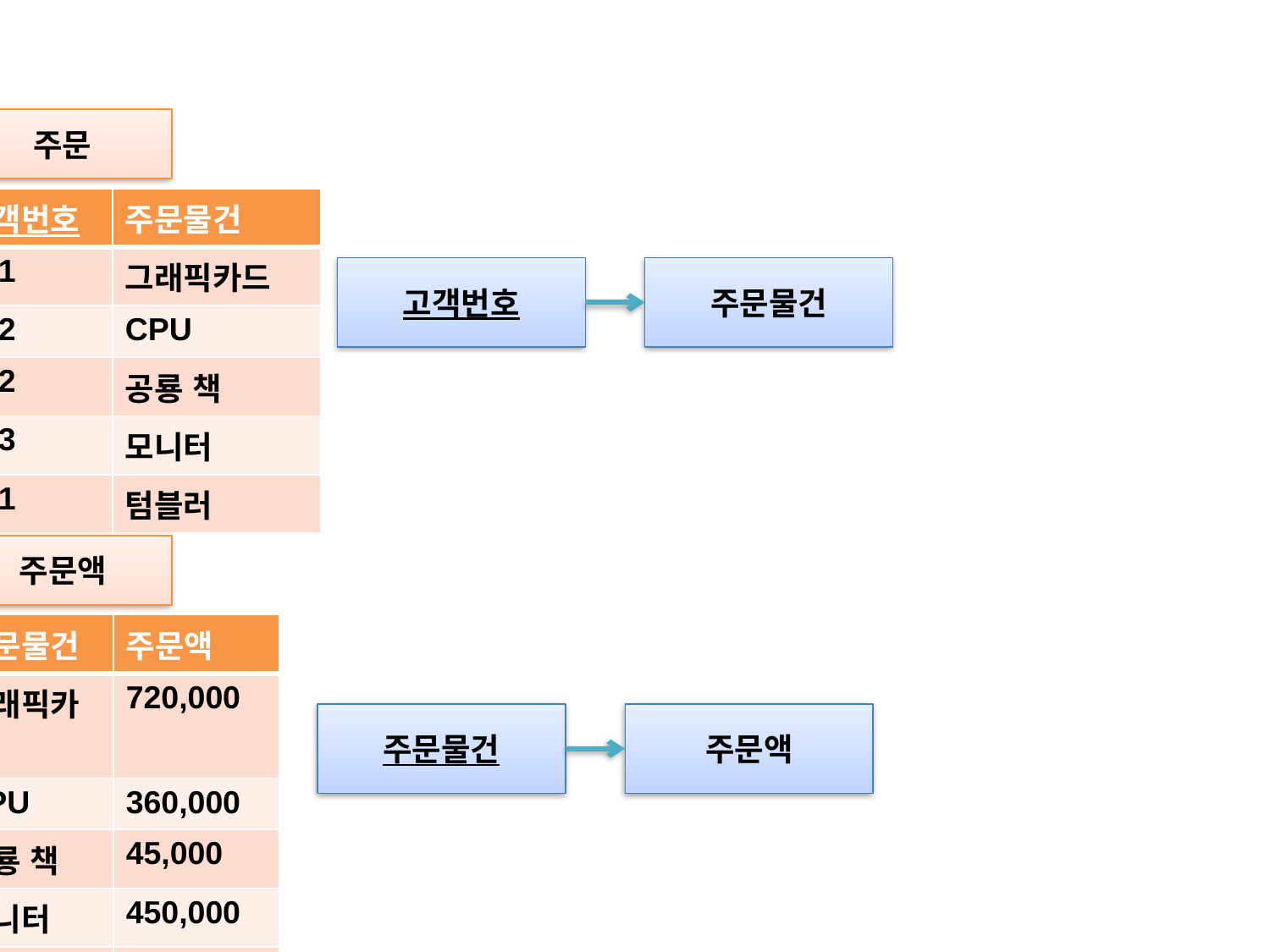

주문
| 고객번호 | 주문물건 |
| --- | --- |
| 101 | 그래픽카드 |
| 102 | CPU |
| 202 | 공룡 책 |
| 203 | 모니터 |
| 301 | 텀블러 |
고객번호
주문물건
주문액
| 주문물건 | 주문액 |
| --- | --- |
| 그래픽카드 | 720,000 |
| CPU | 360,000 |
| 공룡 책 | 45,000 |
| 모니터 | 450,000 |
| 텀블러 | 20,000 |
주문물건
주문액